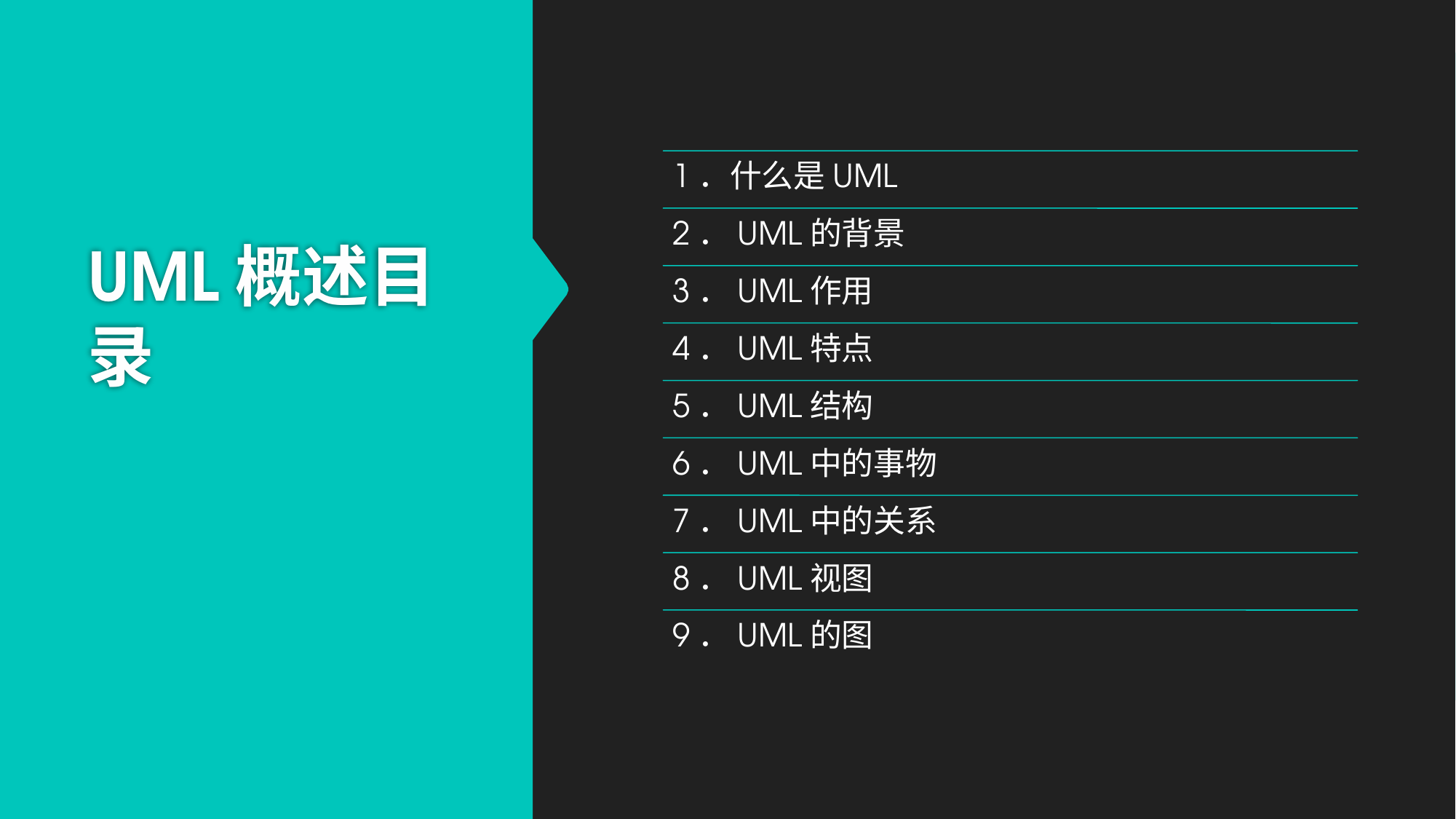

1．什么是UML
2．UML的背景
3．UML作用
4．UML特点
5．UML结构
6．UML中的事物
7．UML中的关系
8．UML视图
9．UML的图
# UML概述目录